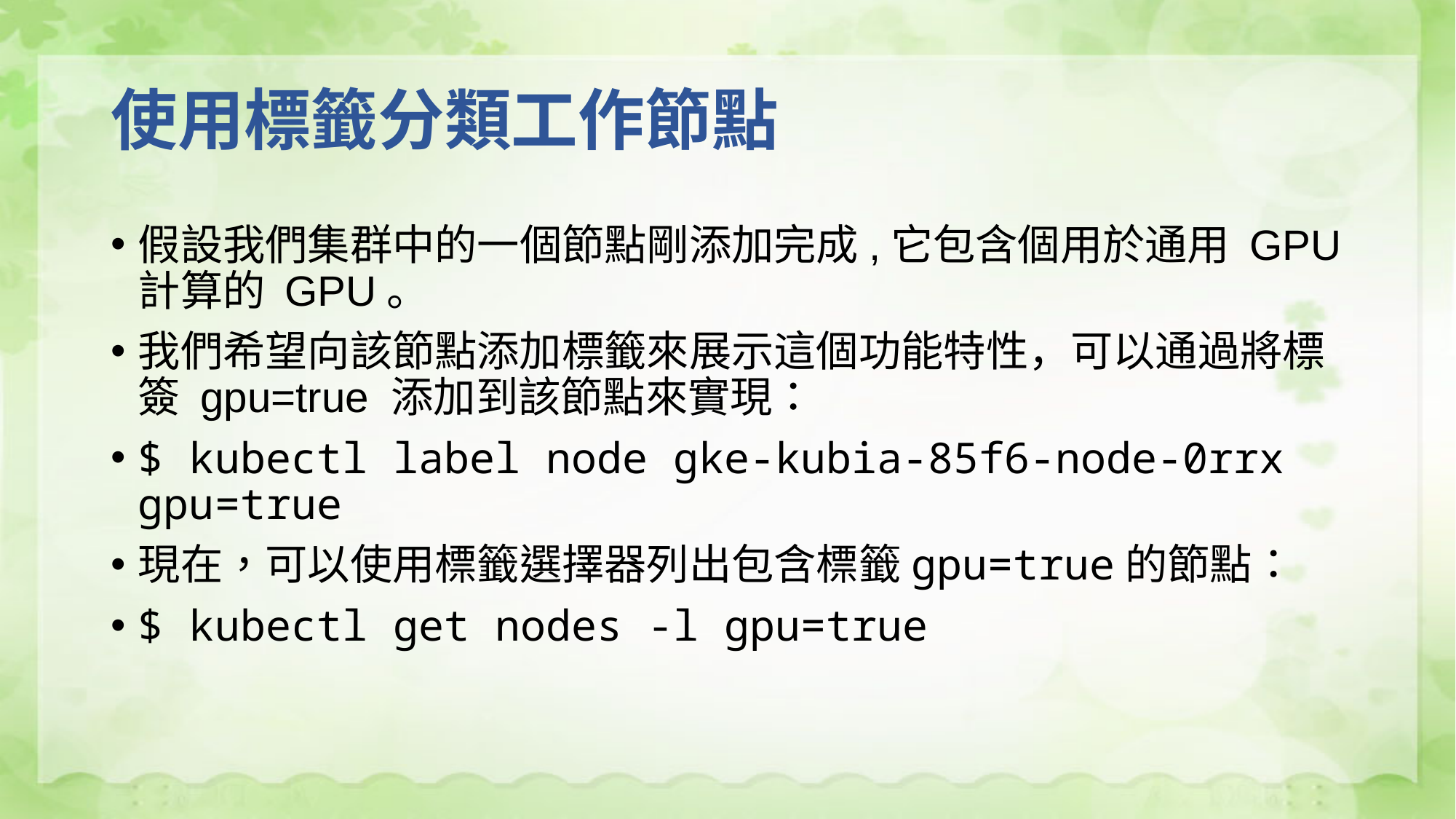

# 使用標籤分類工作節點
假設我們集群中的一個節點剛添加完成,它包含個用於通用 GPU計算的 GPU。
我們希望向該節點添加標籤來展示這個功能特性，可以通過將標簽 gpu=true 添加到該節點來實現：
$ kubectl label node gke-kubia-85f6-node-0rrx gpu=true
現在，可以使用標籤選擇器列出包含標籤gpu=true的節點：
$ kubectl get nodes -l gpu=true